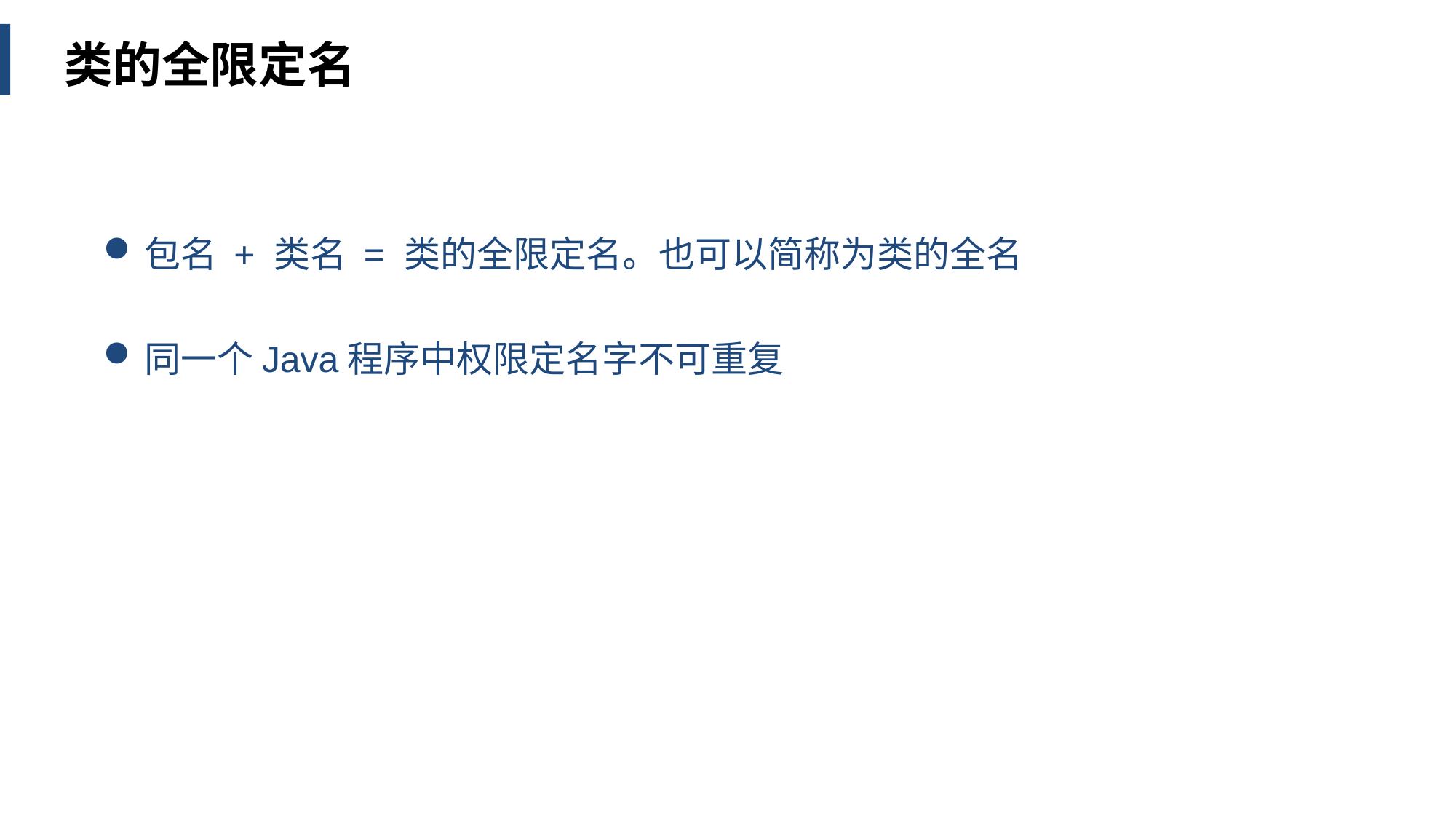

类的全限定名

包名 + 类名 = 类的全限定名。也可以简称为类的全名

同一个Java程序中权限定名字不可重复